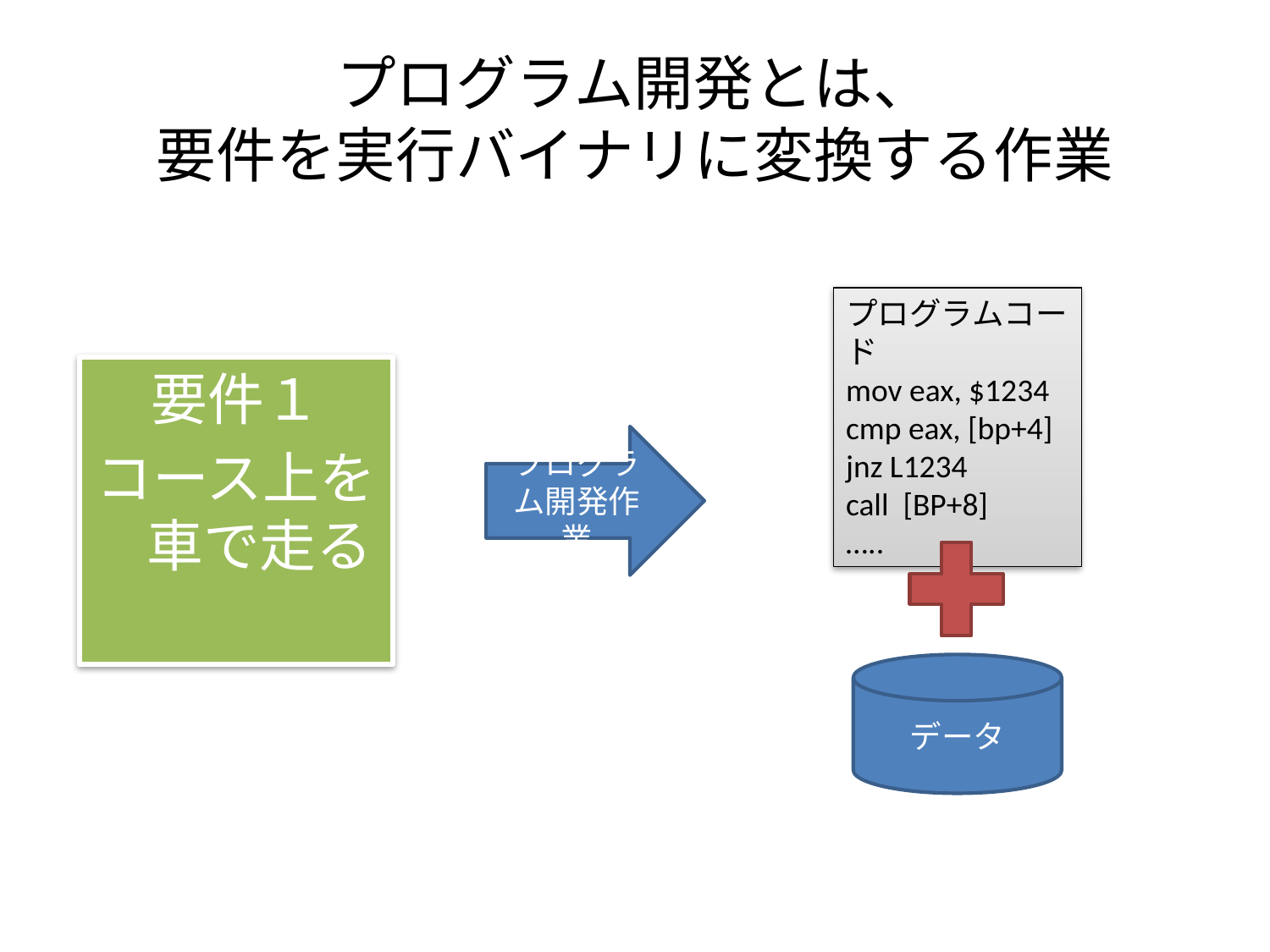

# プログラム開発とは、 要件を実行バイナリに変換する作業
プログラムコード
mov eax, $1234
cmp eax, [bp+4]
jnz L1234
call  [BP+8]
…..
要件１
コース上を車で走る
プログラム開発作業

データ